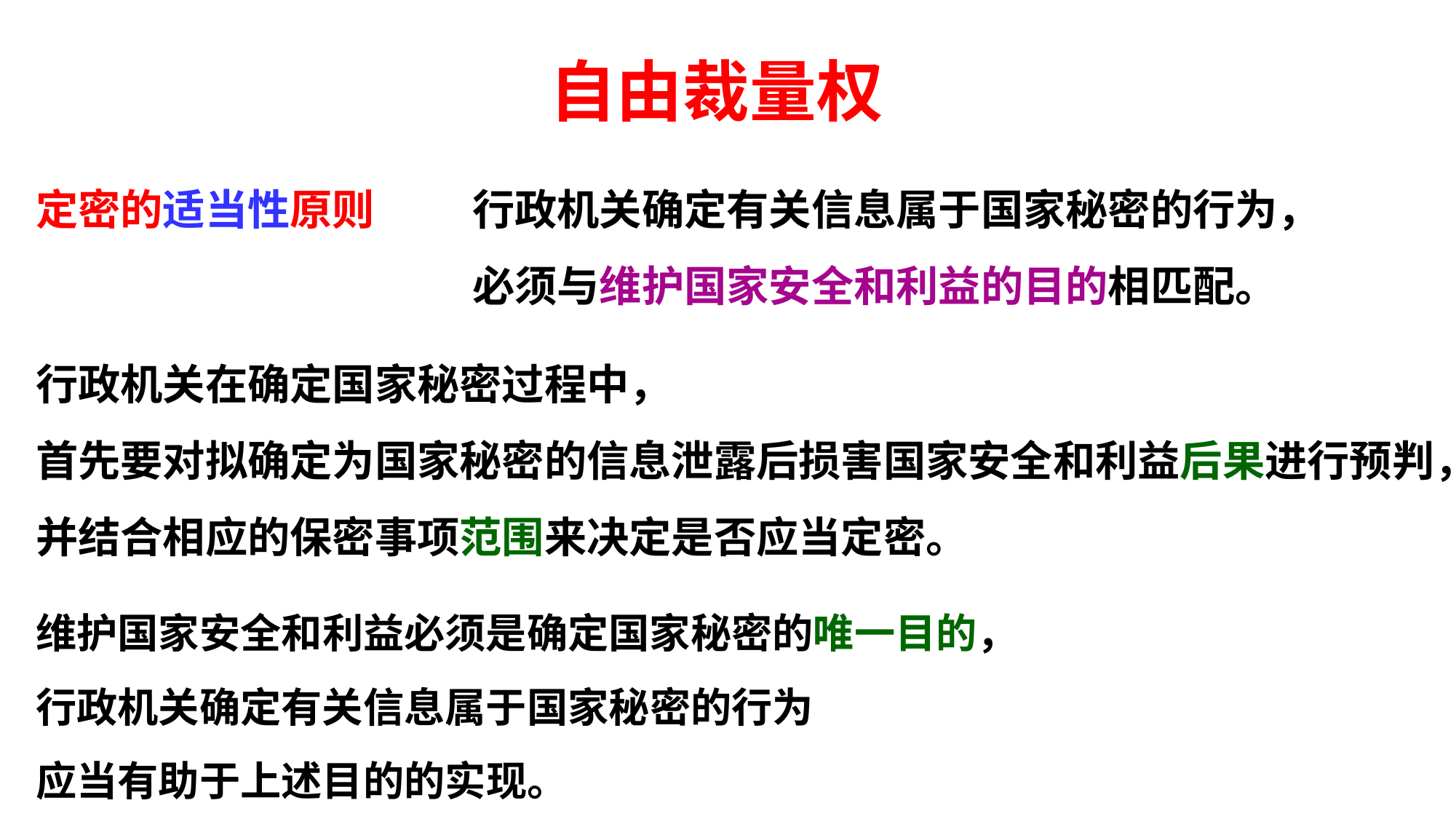

# 自由裁量权
定密的适当性原则	行政机关确定有关信息属于国家秘密的行为，
				必须与维护国家安全和利益的目的相匹配。

行政机关在确定国家秘密过程中，
首先要对拟确定为国家秘密的信息泄露后损害国家安全和利益后果进行预判，
并结合相应的保密事项范围来决定是否应当定密。

维护国家安全和利益必须是确定国家秘密的唯一目的，
行政机关确定有关信息属于国家秘密的行为
应当有助于上述目的的实现。